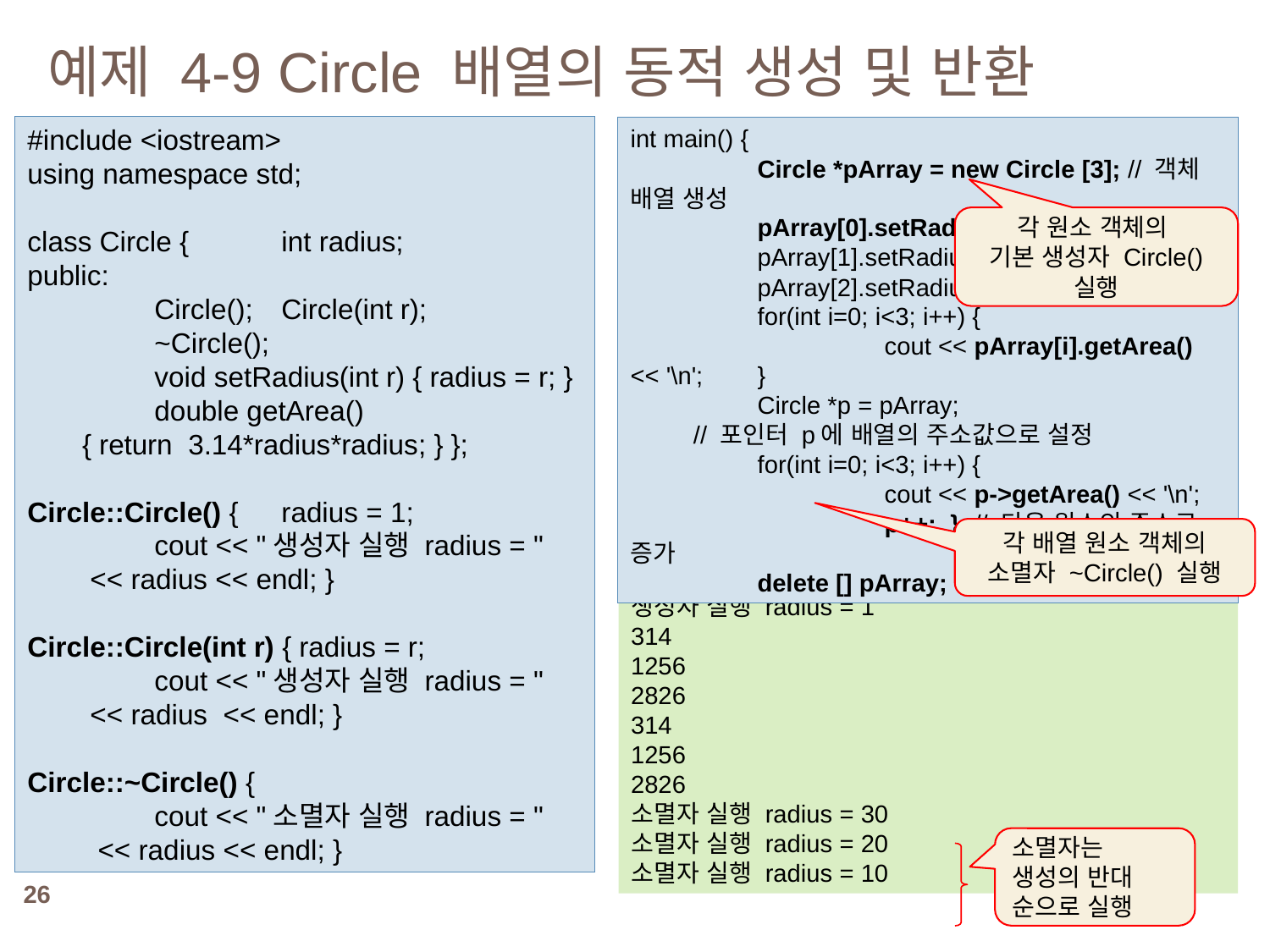

예제 4-9 Circle 배열의 동적 생성 및 반환
#include <iostream>
using namespace std;

class Circle { 	int radius;
public:
	Circle();  	Circle(int r);
	~Circle();
	void setRadius(int r) { radius = r; }
	double getArea()
       { return  3.14*radius*radius; } };

Circle::Circle() { 	radius = 1;
	cout << "생성자 실행 radius = "
        << radius << endl; }

Circle::Circle(int r) { radius = r;
	cout << "생성자 실행 radius = "
        << radius  << endl; }

Circle::~Circle() {
	cout << "소멸자 실행 radius = "
         << radius << endl; }
int main() {
	Circle *pArray = new Circle [3]; // 객체 배열 생성
	pArray[0].setRadius(10);
	pArray[1].setRadius(20);
	pArray[2].setRadius(30);
	for(int i=0; i<3; i++) {
		cout << pArray[i].getArea() << '\n'; 	}
	Circle *p = pArray;
         // 포인터 p에 배열의 주소값으로 설정
	for(int i=0; i<3; i++) {
		cout << p->getArea() << '\n';
		p++;  }  // 다음 원소의 주소로 증가
	delete [] pArray;   }  // 객체 배열 소멸
각 원소 객체의
기본 생성자 Circle() 실행
각 배열 원소 객체의
소멸자 ~Circle() 실행
생성자 실행 radius = 1
생성자 실행 radius = 1
생성자 실행 radius = 1
314
1256
2826
314
1256
2826
소멸자 실행 radius = 30
소멸자 실행 radius = 20
소멸자 실행 radius = 10
소멸자는 생성의 반대 순으로 실행

26